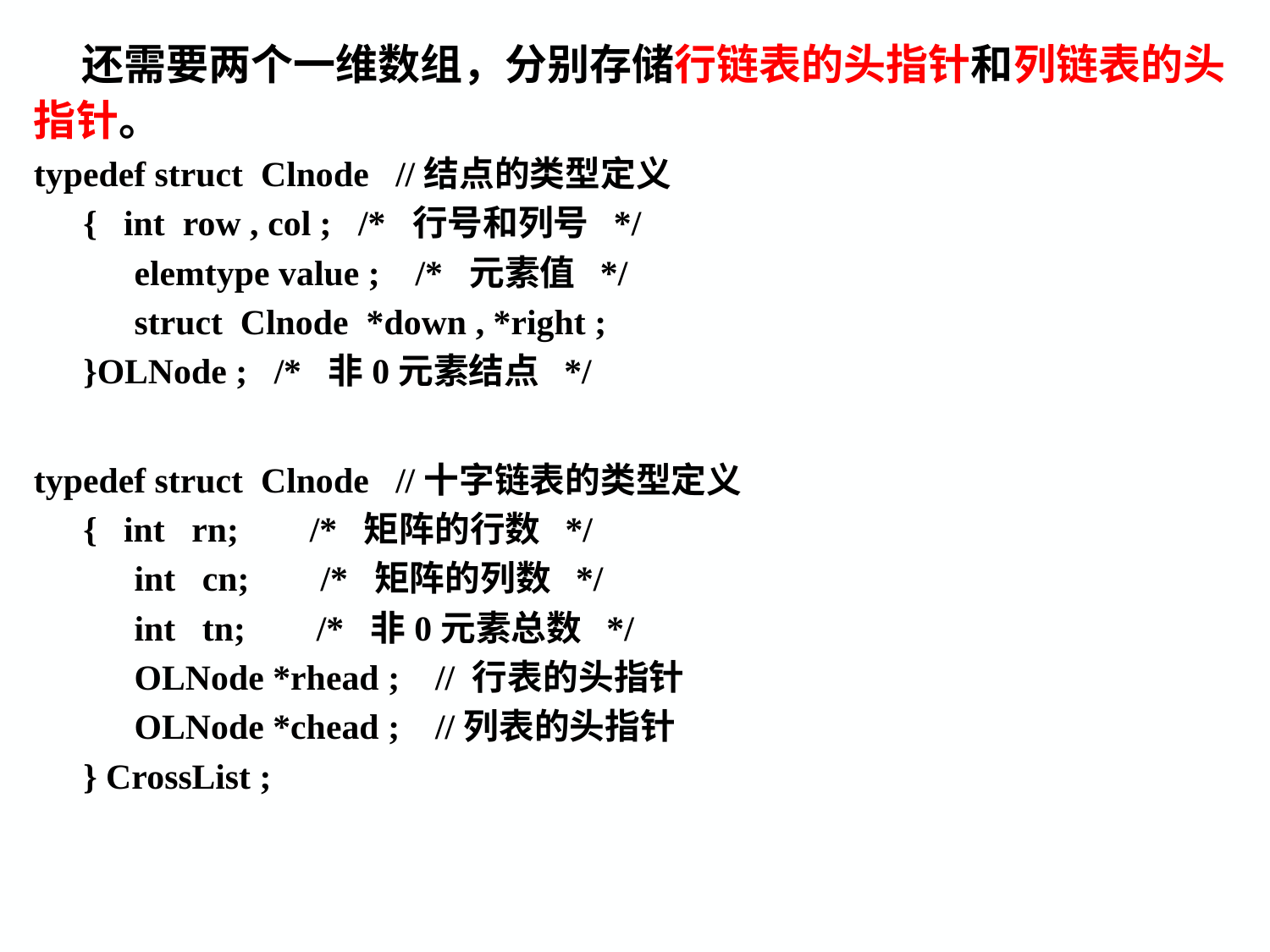

# 还需要两个一维数组，分别存储行链表的头指针和列链表的头指针。
typedef struct  Clnode   //结点的类型定义
{   int  row , col ;   /*  行号和列号  */
elemtype value ;    /*  元素值  */
struct  Clnode  *down , *right ;
}OLNode ;   /*  非0元素结点  */

typedef struct  Clnode   //十字链表的类型定义
{   int   rn;        /*  矩阵的行数  */
int   cn;        /*  矩阵的列数  */
int   tn;        /*  非0元素总数  */
OLNode *rhead ;    // 行表的头指针
OLNode *chead ;    //列表的头指针
} CrossList ;